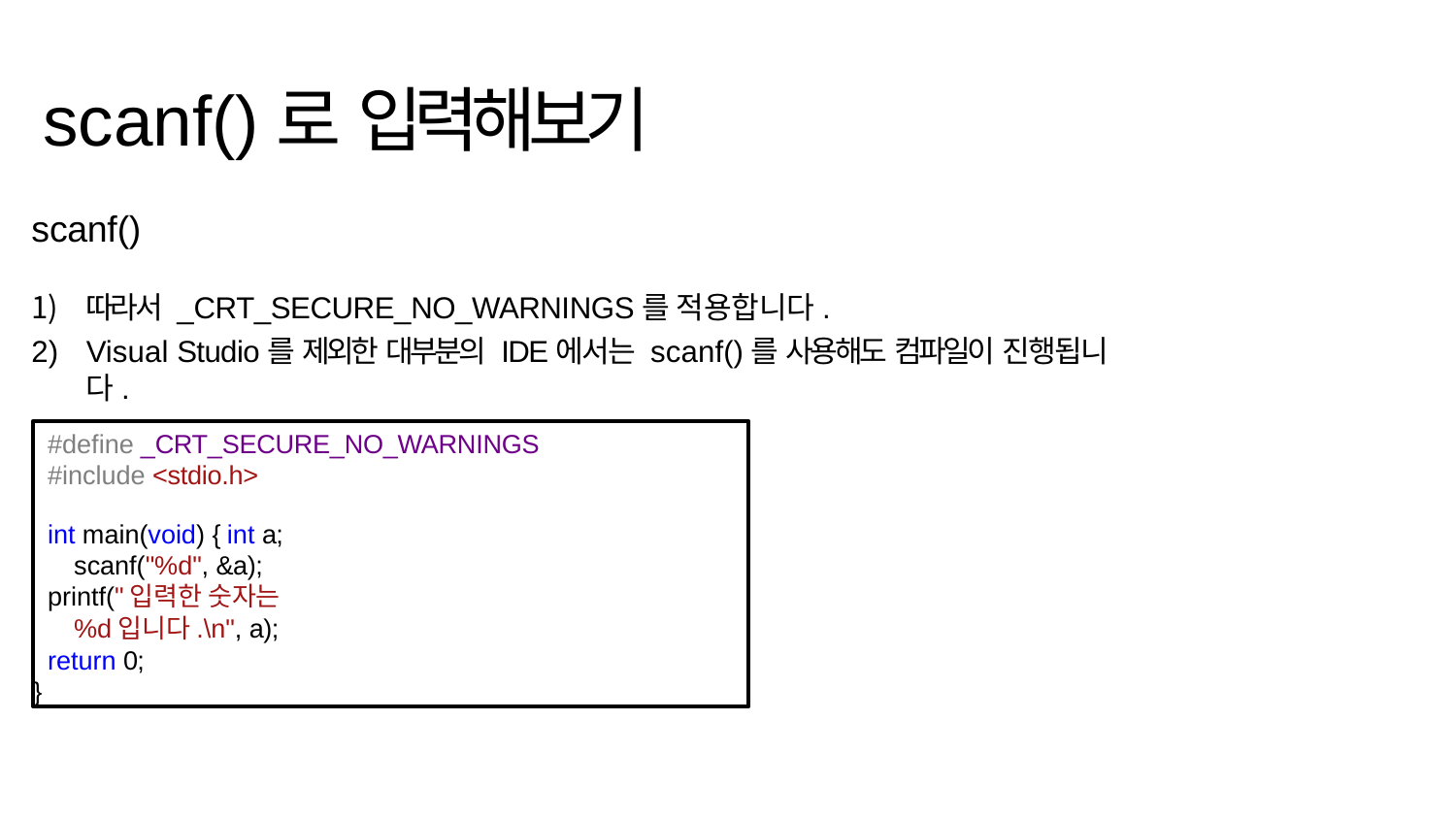

# scanf()로 입력해보기
scanf()

따라서 _CRT_SECURE_NO_WARNINGS를 적용합니다.
Visual Studio를 제외한 대부분의 IDE에서는 scanf()를 사용해도 컴파일이 진행됩니다.
#define _CRT_SECURE_NO_WARNINGS
#include <stdio.h>

int main(void) { int a; scanf("%d", &a);
printf("입력한 숫자는 %d입니다.\n", a);
return 0;
}